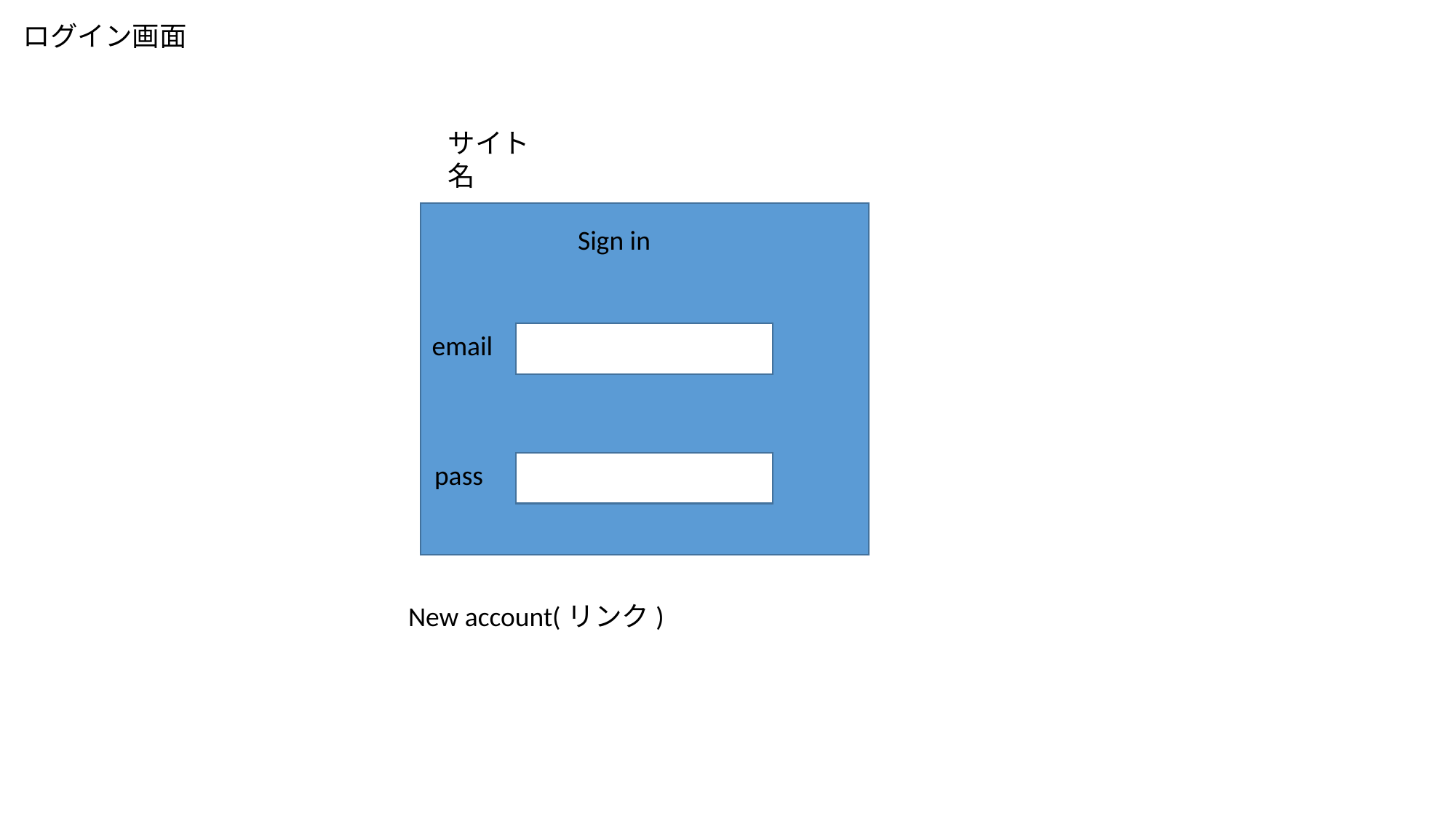

ログイン画面
サイト名

Sign in
email

pass

New account(リンク)